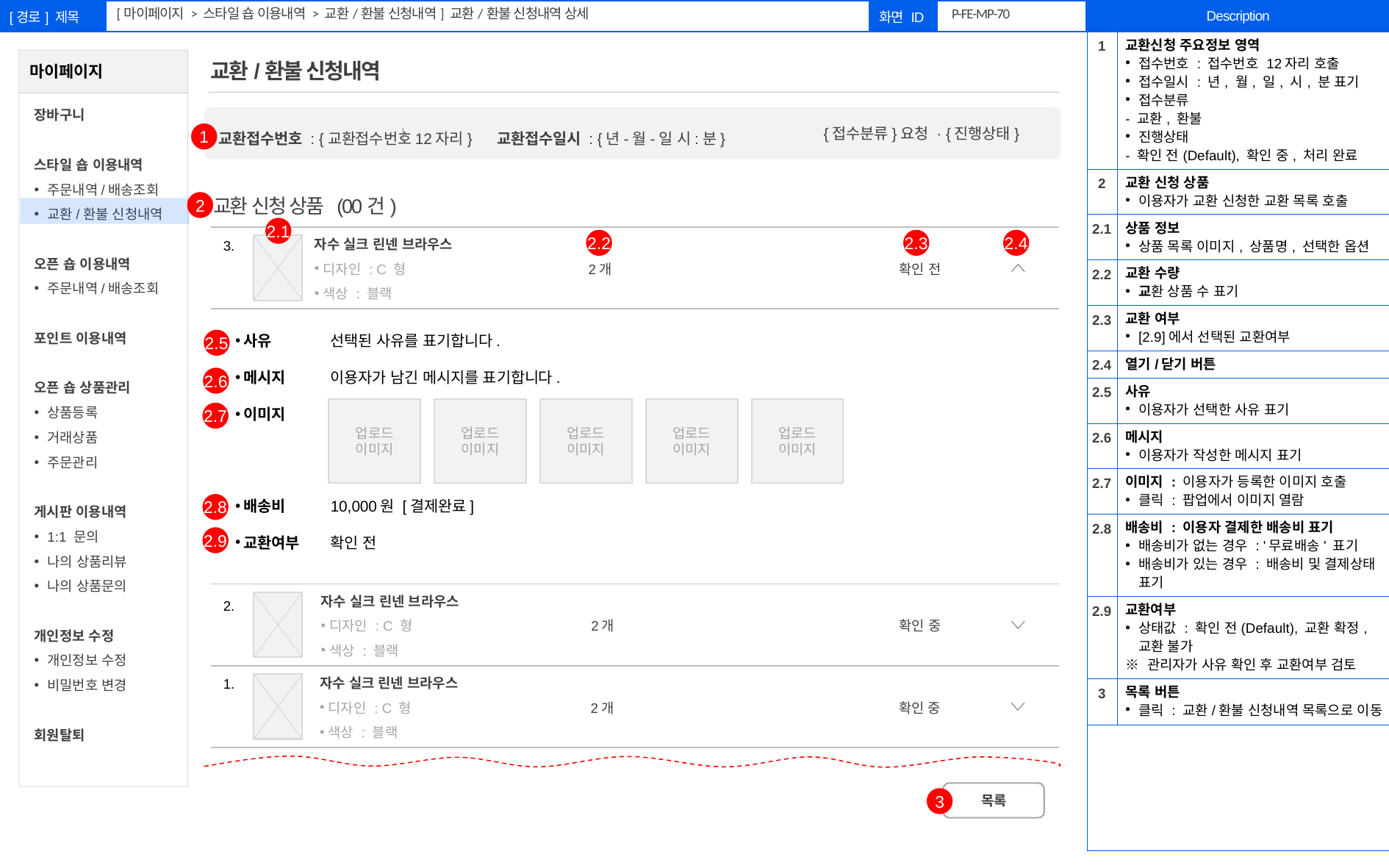

[마이페이지 > 스타일 숍 이용내역 > 교환/환불 신청내역] 교환/환불 신청내역 상세
# P-FE-MP-70
| 1 | 교환신청 주요정보 영역 접수번호 : 접수번호 12자리 호출 접수일시 : 년, 월, 일, 시, 분 표기 접수분류 - 교환, 환불 진행상태 - 확인 전(Default), 확인 중, 처리 완료 |
| --- | --- |
| 2 | 교환 신청 상품 이용자가 교환 신청한 교환 목록 호출 |
| 2.1 | 상품 정보 상품 목록 이미지, 상품명, 선택한 옵션 |
| 2.2 | 교환 수량 교환 상품 수 표기 |
| 2.3 | 교환 여부 [2.9]에서 선택된 교환여부 |
| 2.4 | 열기/닫기 버튼 |
| 2.5 | 사유 이용자가 선택한 사유 표기 |
| 2.6 | 메시지 이용자가 작성한 메시지 표기 |
| 2.7 | 이미지 : 이용자가 등록한 이미지 호출 클릭 : 팝업에서 이미지 열람 |
| 2.8 | 배송비 : 이용자 결제한 배송비 표기 배송비가 없는 경우 : '무료배송' 표기 배송비가 있는 경우 : 배송비 및 결제상태 표기 |
| 2.9 | 교환여부 상태값 : 확인 전(Default), 교환 확정, 교환 불가 ※ 관리자가 사유 확인 후 교환여부 검토 |
| 3 | 목록 버튼 클릭 : 교환/환불 신청내역 목록으로 이동 |
|  |  |
교환/환불 신청내역
교환접수번호 : {교환접수번호12자리}     교환접수일시 : {년-월-일 시:분}
{접수분류}요청 · {진행상태}
1
2
교환 신청 상품  (00건)

2.1
|  | 자수 실크 린넨 브라우스 디자인 : C 형 색상 : 블랙 | 2개 | 확인 전 |  |
| --- | --- | --- | --- | --- |
2.2
2.3
2.4
3.

사유

메시지

이미지

배송비

교환여부
선택된 사유를 표기합니다.

이용자가 남긴 메시지를 표기합니다.

10,000원 [결제완료]

확인 전
2.5
2.6
업로드
이미지
업로드
이미지
업로드
이미지
업로드
이미지
업로드
이미지
2.7
2.8
2.9
|  | 자수 실크 린넨 브라우스 디자인 : C 형 색상 : 블랙 | 2개 | 확인 중 |  |
| --- | --- | --- | --- | --- |
2.

|  | 자수 실크 린넨 브라우스 디자인 : C 형 색상 : 블랙 | 2개 | 확인 중 |  |
| --- | --- | --- | --- | --- |
1.

목록
3